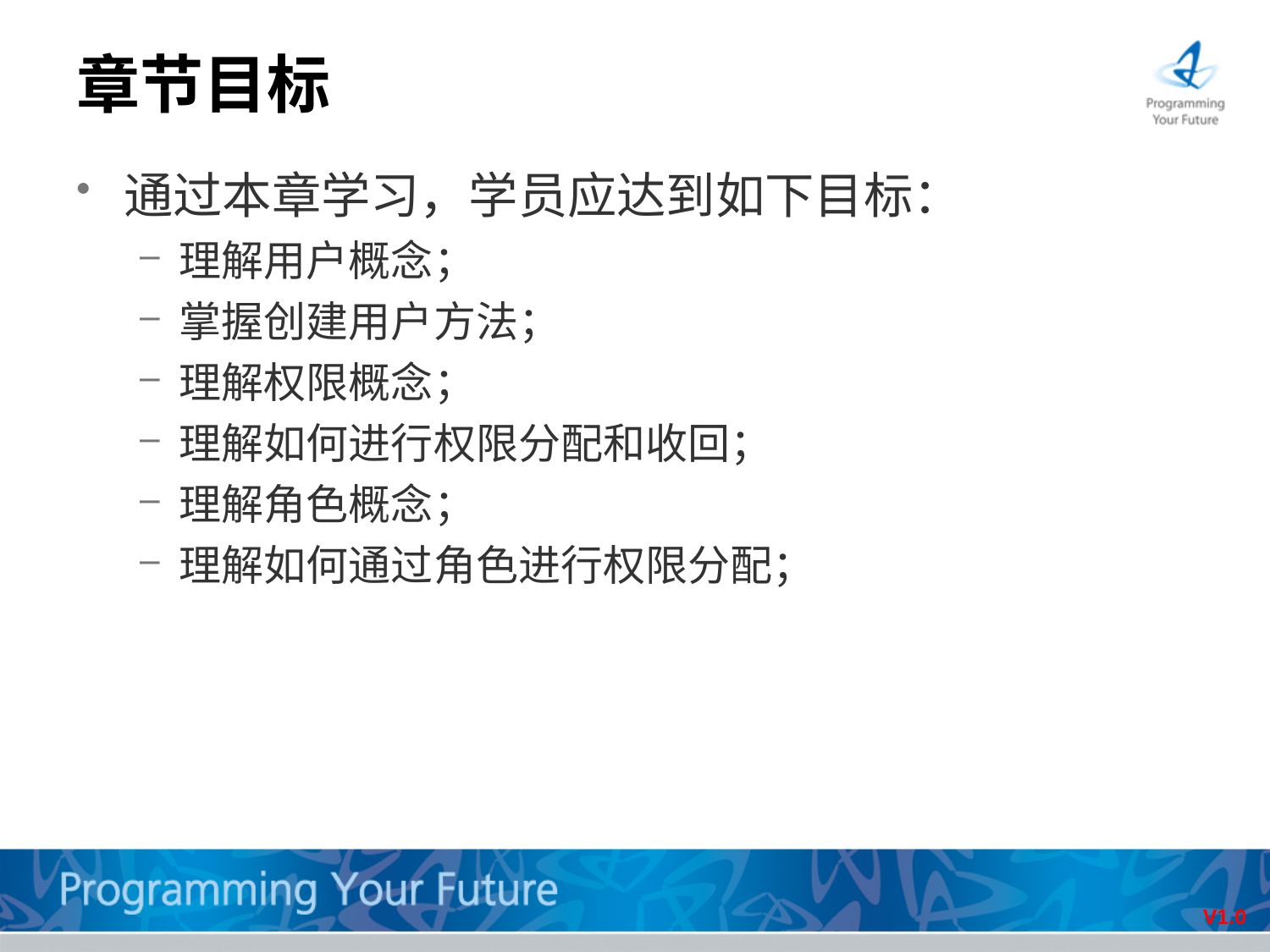

# 章节目标
通过本章学习，学员应达到如下目标：
理解用户概念；
掌握创建用户方法；
理解权限概念；
理解如何进行权限分配和收回；
理解角色概念；
理解如何通过角色进行权限分配；